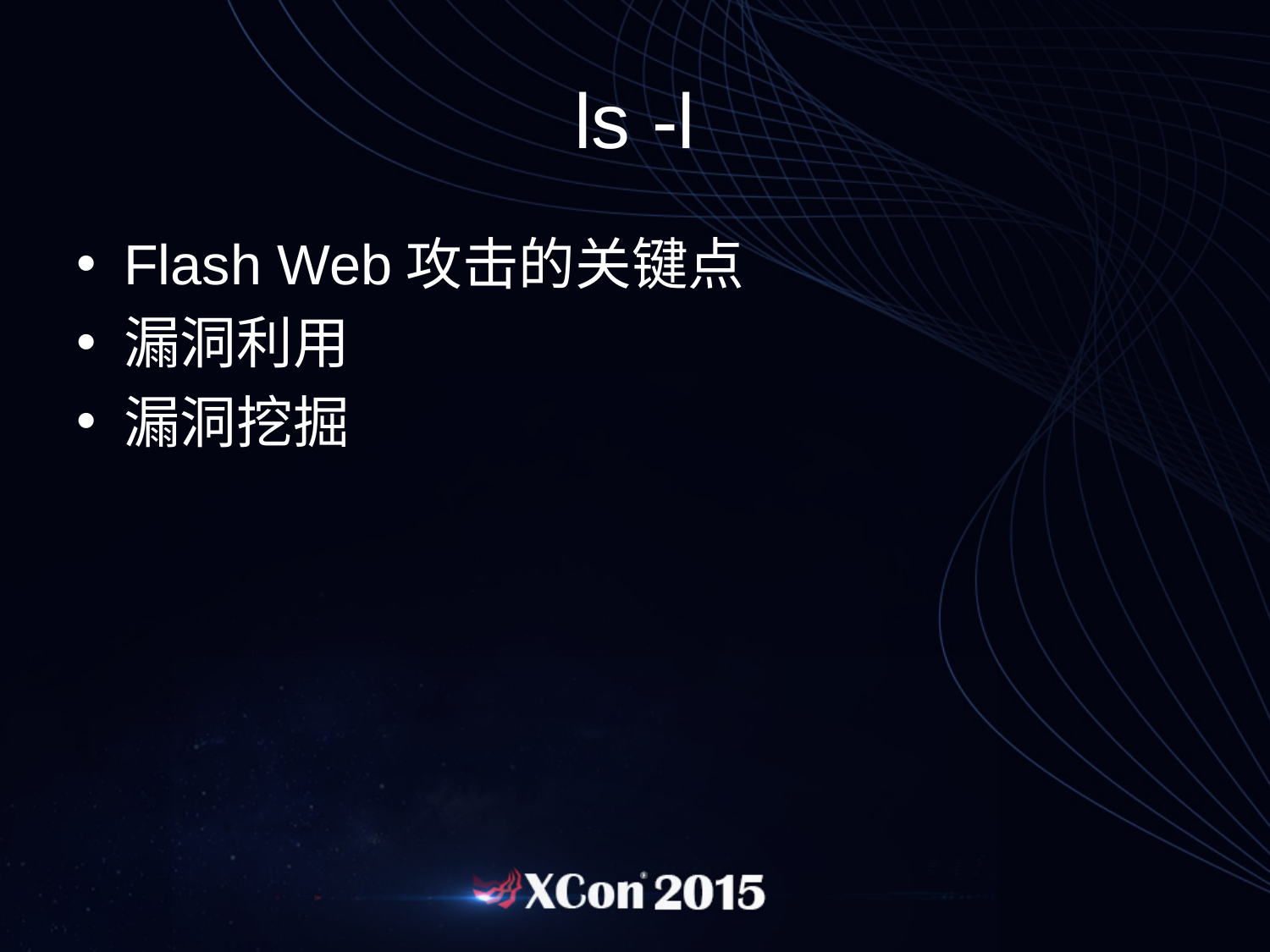

# ls -l
Flash Web攻击的关键点
漏洞利用
漏洞挖掘